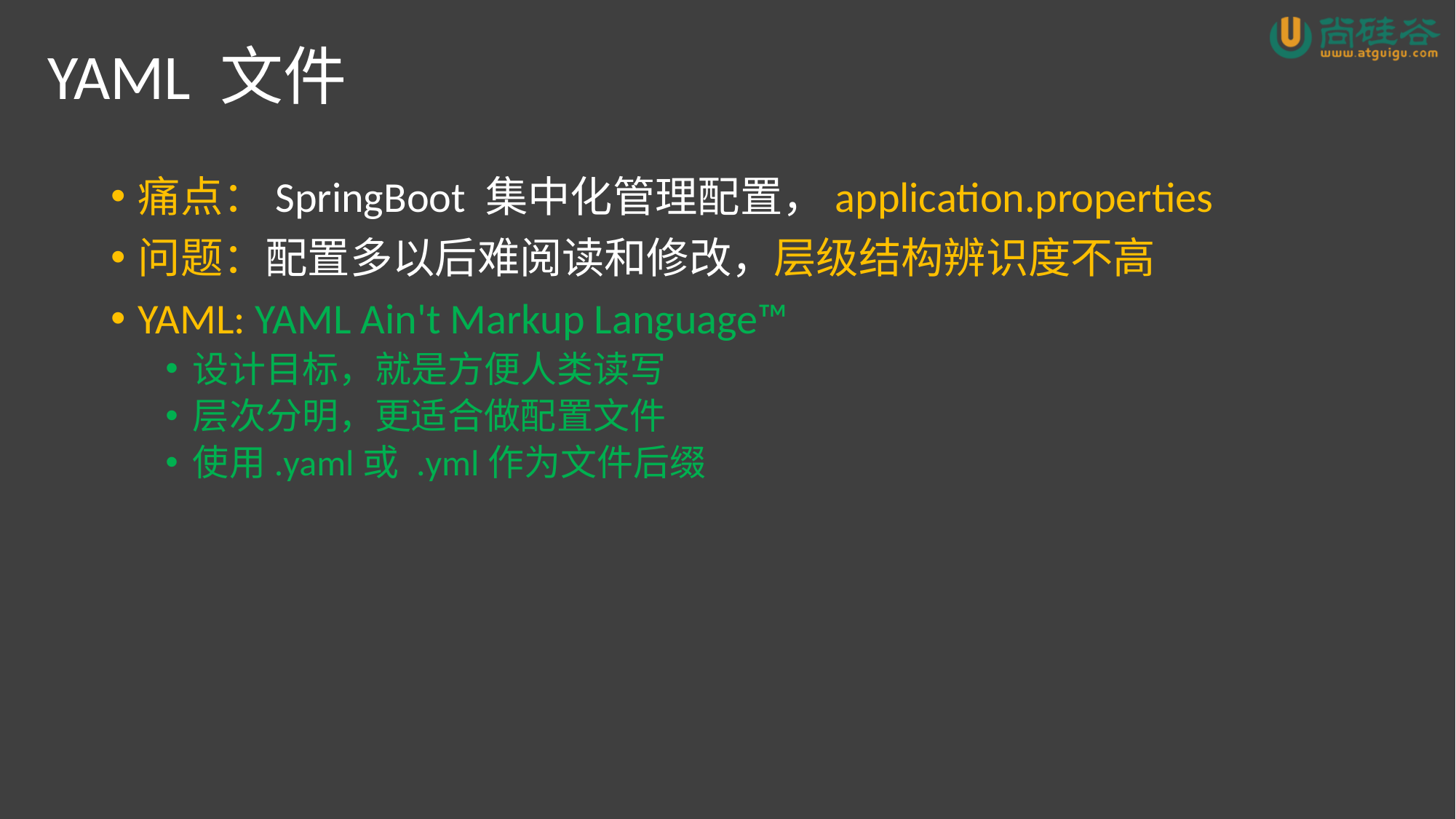

# YAML 文件
痛点：SpringBoot 集中化管理配置，application.properties
问题：配置多以后难阅读和修改，层级结构辨识度不高
YAML: YAML Ain't Markup Language™
设计目标，就是方便人类读写
层次分明，更适合做配置文件
使用.yaml或 .yml作为文件后缀